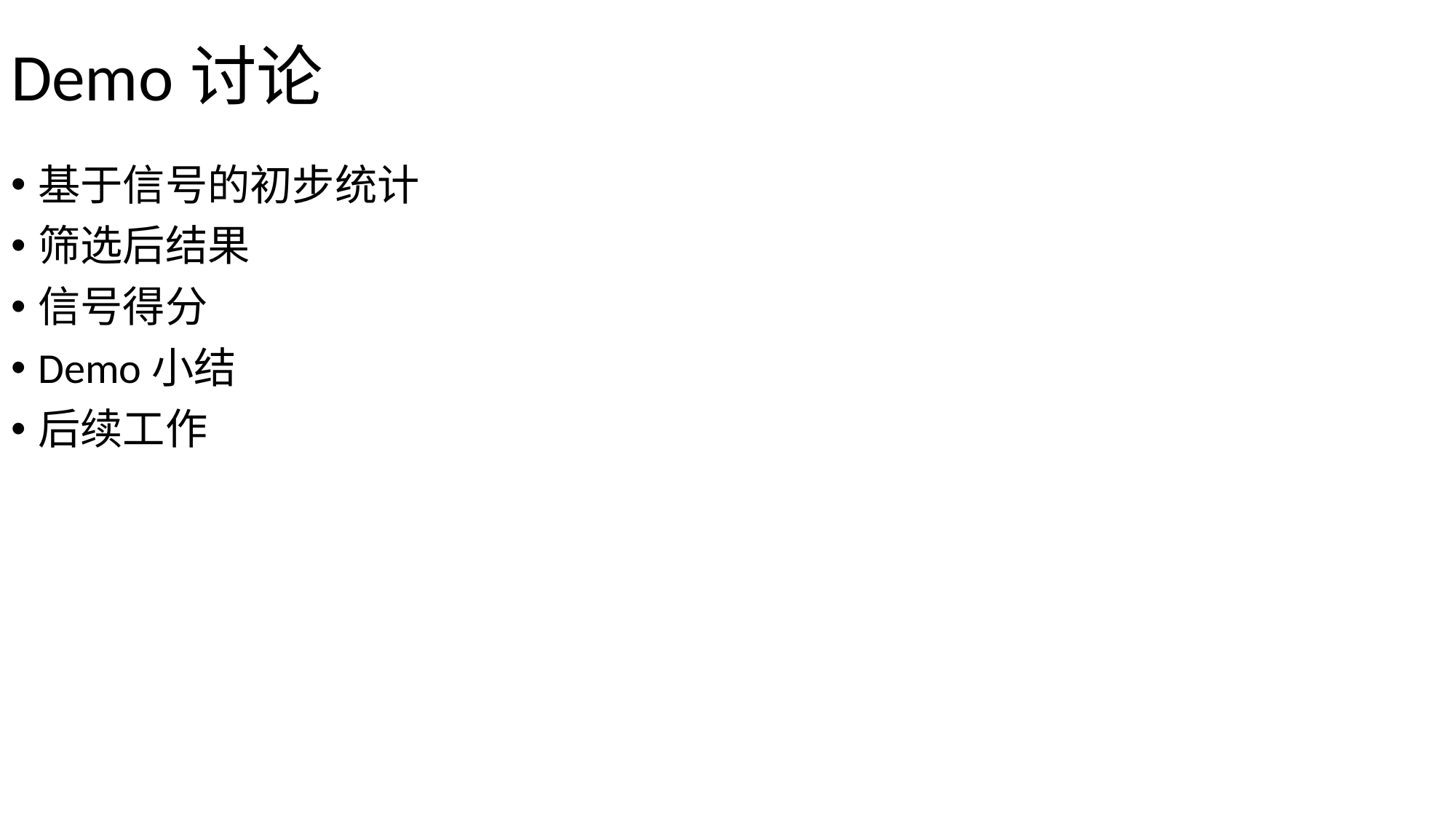

# Demo讨论
基于信号的初步统计
筛选后结果
信号得分
Demo小结
后续工作